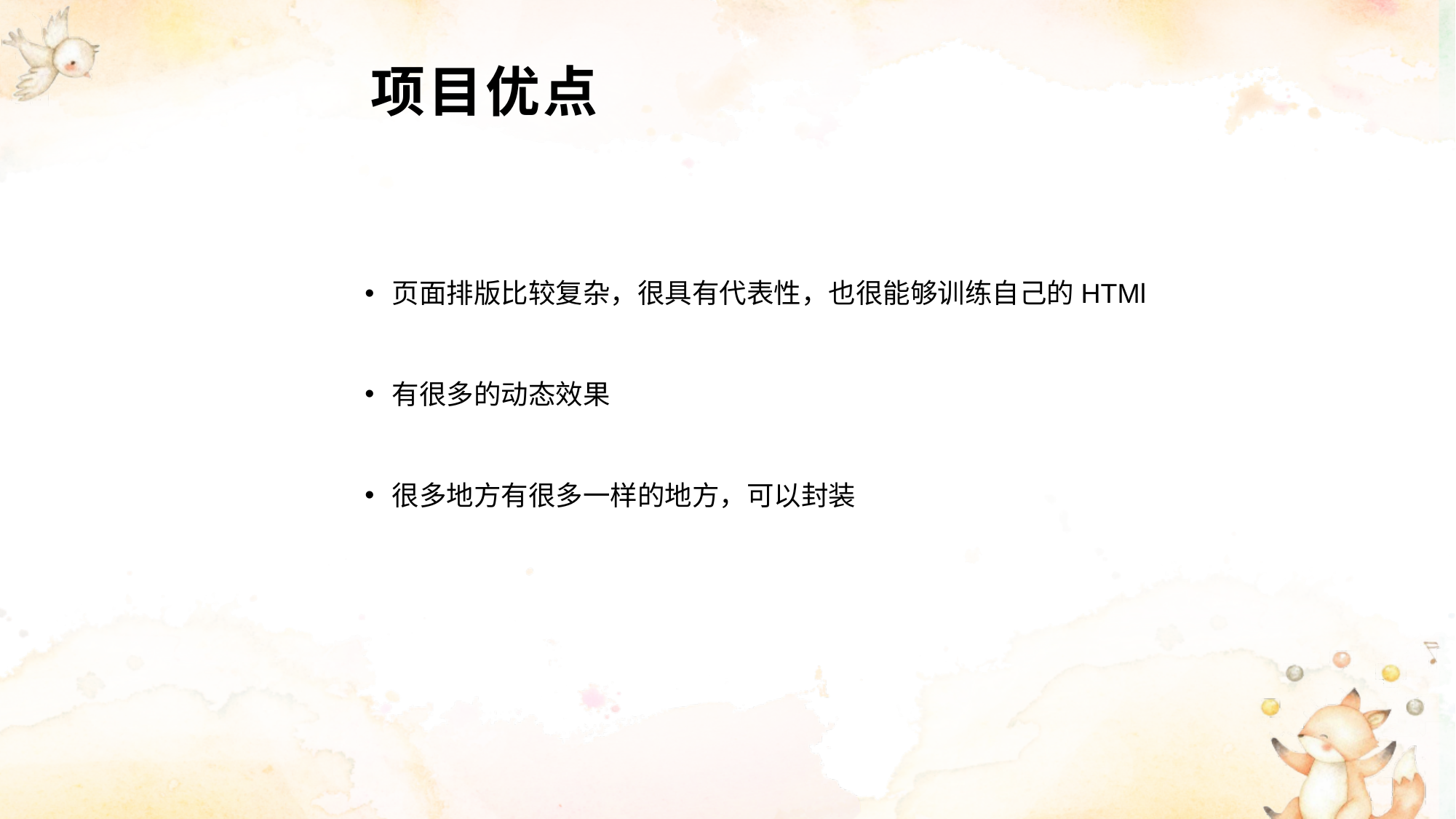

# 项目优点

页面排版比较复杂，很具有代表性，也很能够训练自己的HTMl

有很多的动态效果

很多地方有很多一样的地方，可以封装